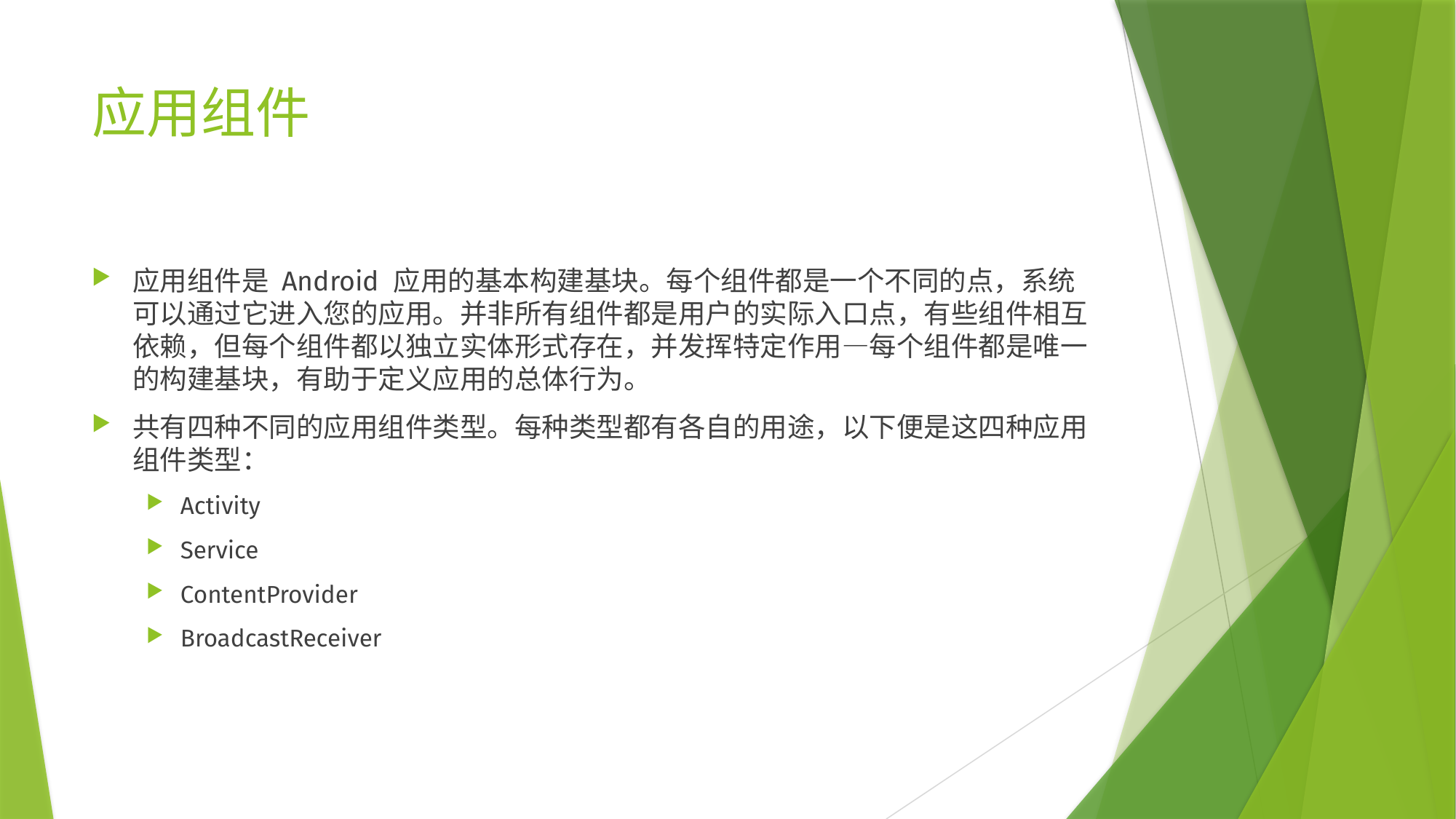

# 应用组件
应用组件是 Android 应用的基本构建基块。每个组件都是一个不同的点，系统可以通过它进入您的应用。并非所有组件都是用户的实际入口点，有些组件相互依赖，但每个组件都以独立实体形式存在，并发挥特定作用—每个组件都是唯一的构建基块，有助于定义应用的总体行为。
共有四种不同的应用组件类型。每种类型都有各自的用途，以下便是这四种应用组件类型：
Activity
Service
ContentProvider
BroadcastReceiver